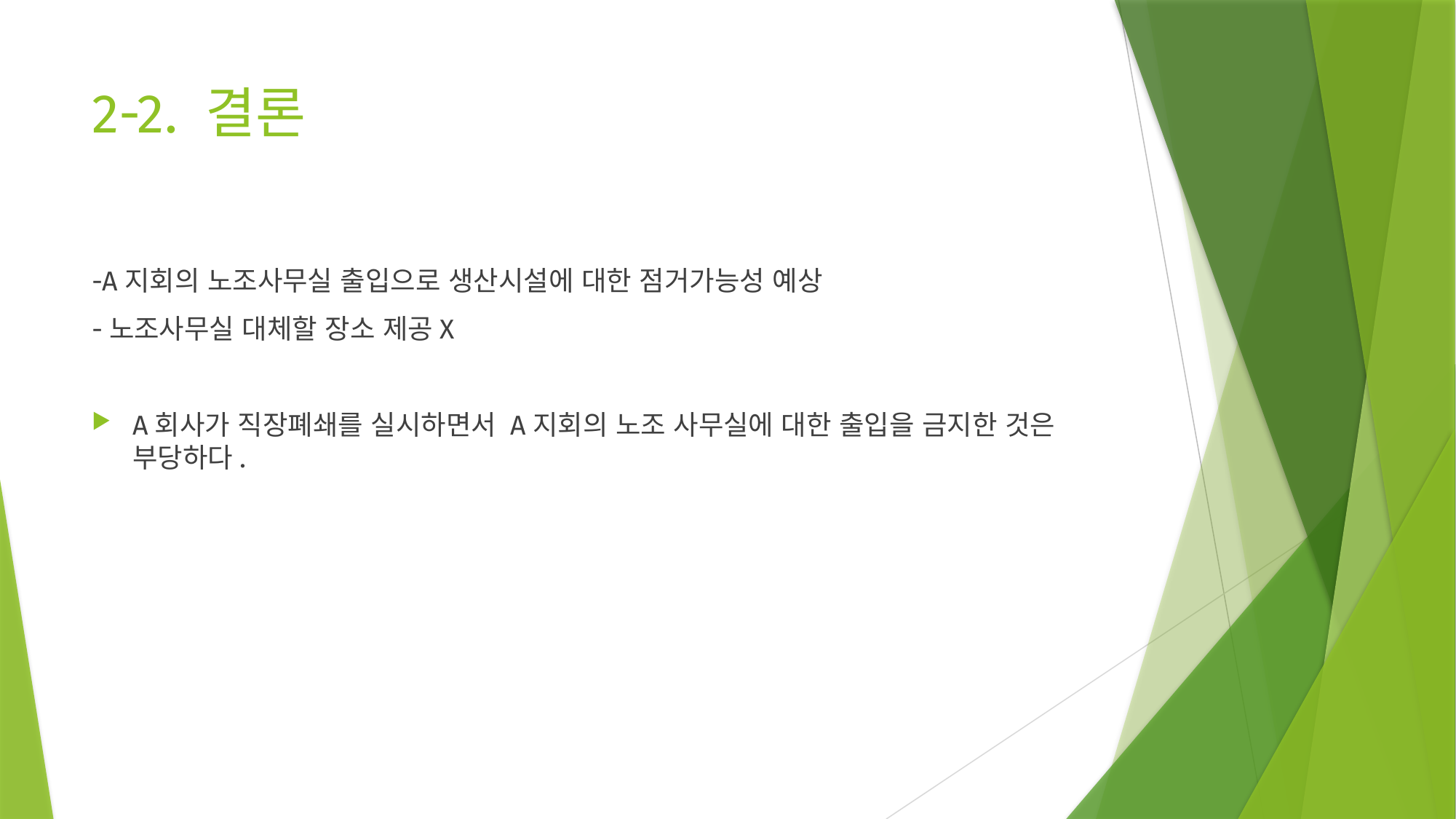

# 2-2. 결론
-A지회의 노조사무실 출입으로 생산시설에 대한 점거가능성 예상
-노조사무실 대체할 장소 제공X

A회사가 직장폐쇄를 실시하면서 A지회의 노조 사무실에 대한 출입을 금지한 것은 부당하다.